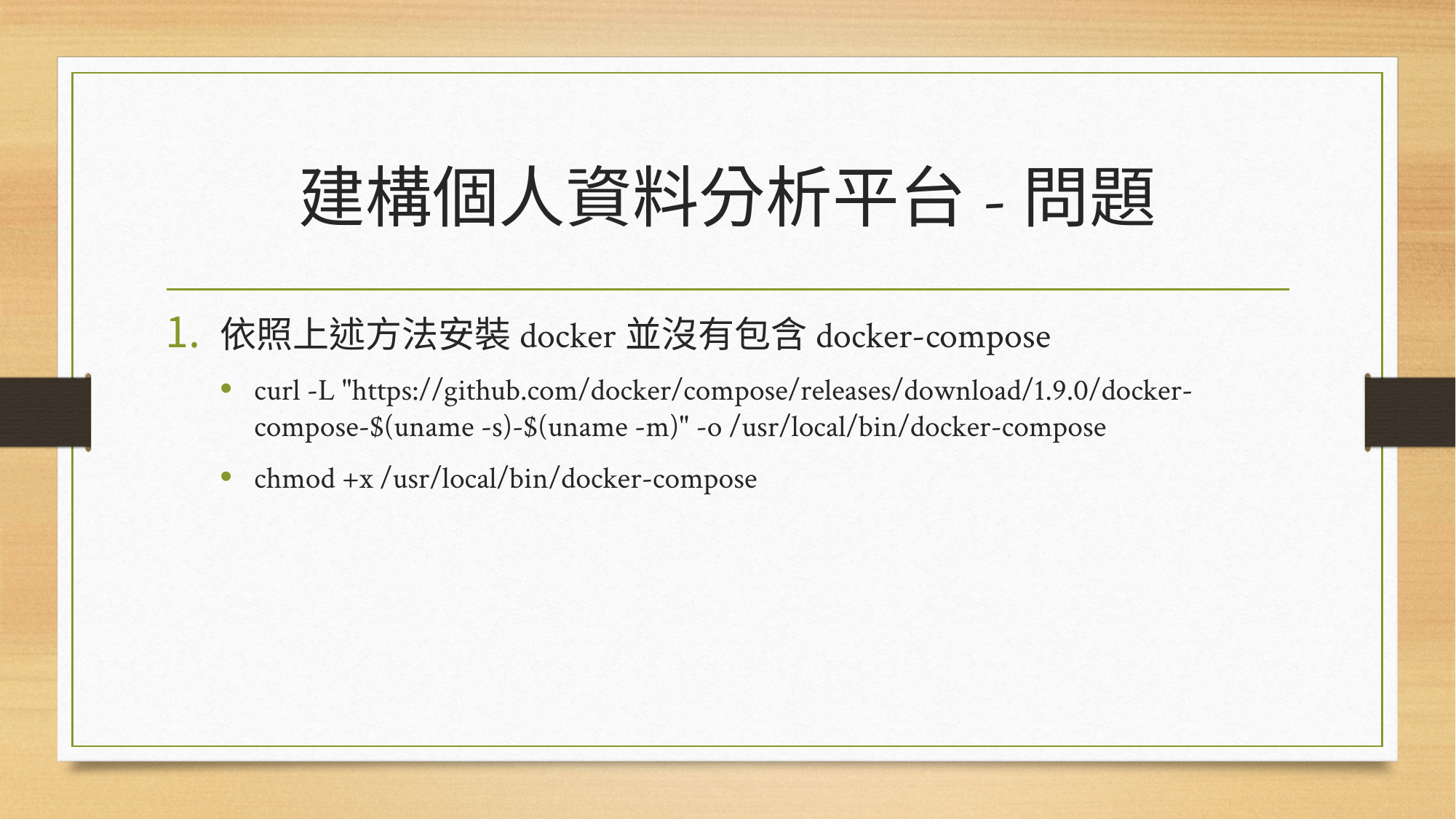

# 建構個人資料分析平台-問題
依照上述方法安裝docker並沒有包含docker-compose
curl -L "https://github.com/docker/compose/releases/download/1.9.0/docker-compose-$(uname -s)-$(uname -m)" -o /usr/local/bin/docker-compose
chmod +x /usr/local/bin/docker-compose